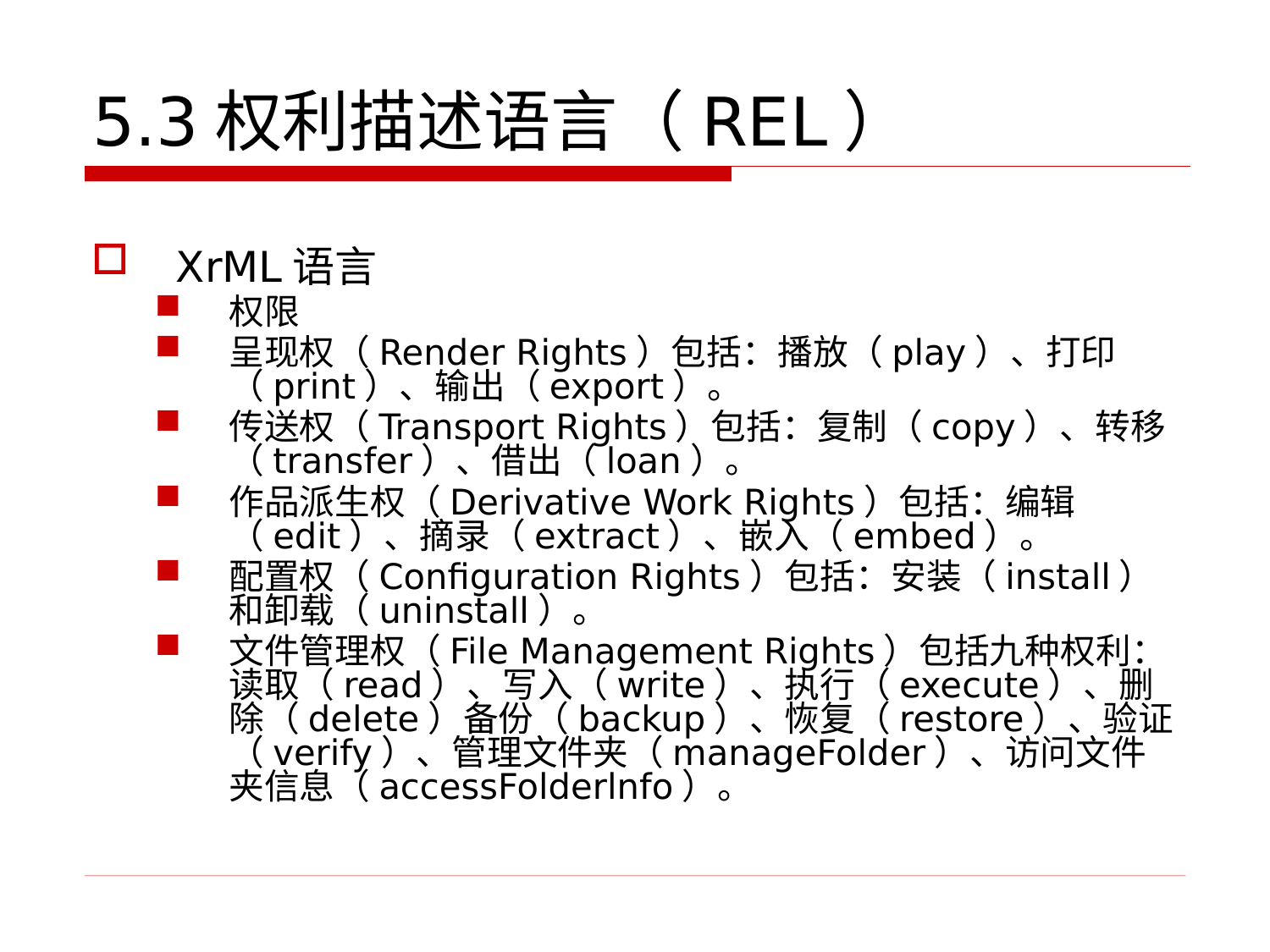

# 5.3权利描述语言（REL）
XrML语言
权限
呈现权（Render Rights）包括：播放（play）、打印（print）、输出（export）。
传送权（Transport Rights）包括：复制（copy）、转移（transfer）、借出（loan）。
作品派生权（Derivative Work Rights）包括：编辑（edit）、摘录（extract）、嵌入（embed）。
配置权（Configuration Rights）包括：安装（install）和卸载（uninstall）。
文件管理权（File Management Rights）包括九种权利：读取（read）、写入（write）、执行（execute）、删除（delete）备份（backup）、恢复（restore）、验证（verify）、管理文件夹（manageFolder）、访问文件夹信息（accessFolderlnfo）。